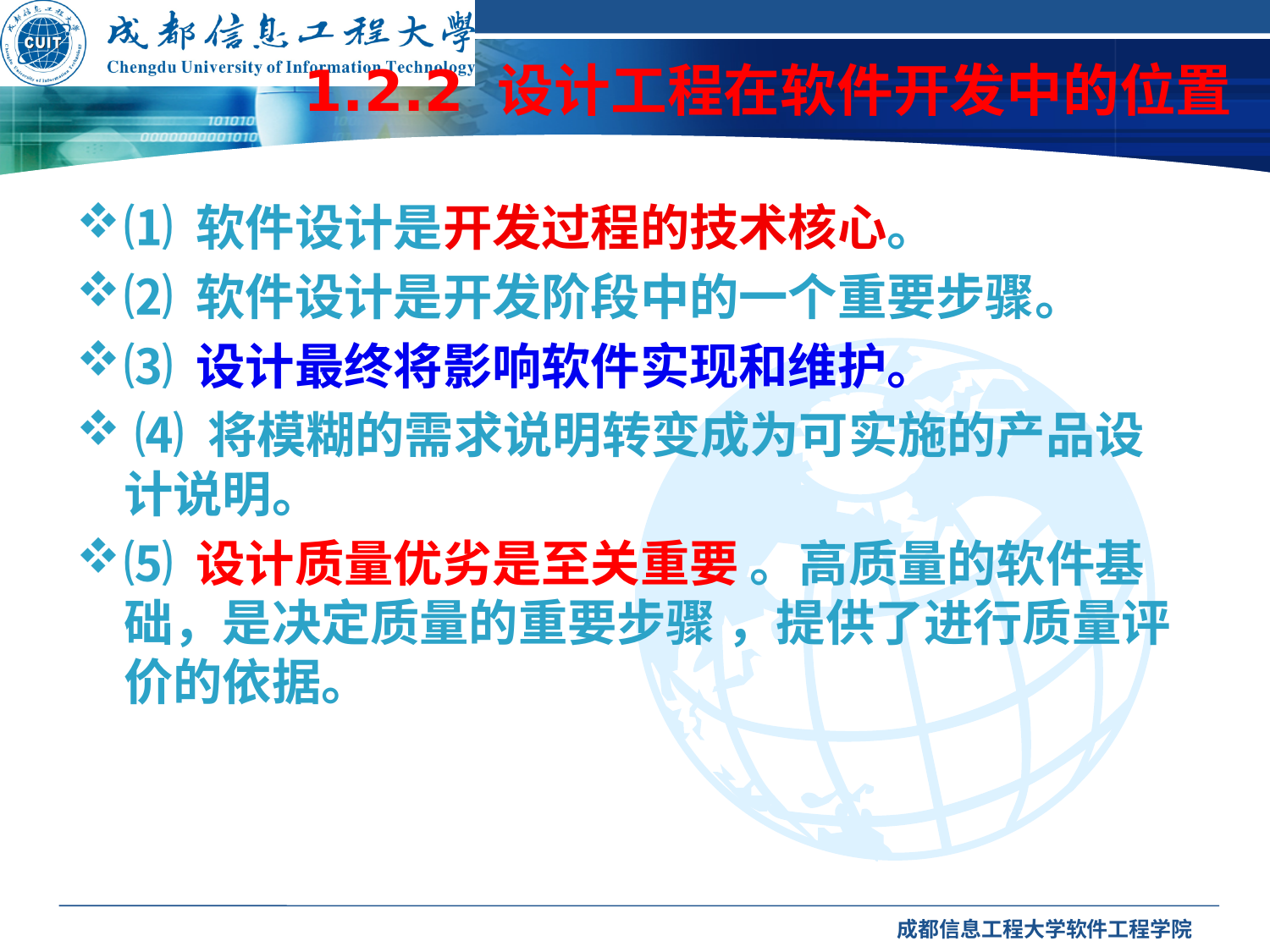

# 1.2.2 设计工程在软件开发中的位置
⑴ 软件设计是开发过程的技术核心。
⑵ 软件设计是开发阶段中的一个重要步骤。
⑶ 设计最终将影响软件实现和维护。
 ⑷ 将模糊的需求说明转变成为可实施的产品设计说明。
⑸ 设计质量优劣是至关重要 。高质量的软件基础，是决定质量的重要步骤 ，提供了进行质量评价的依据。